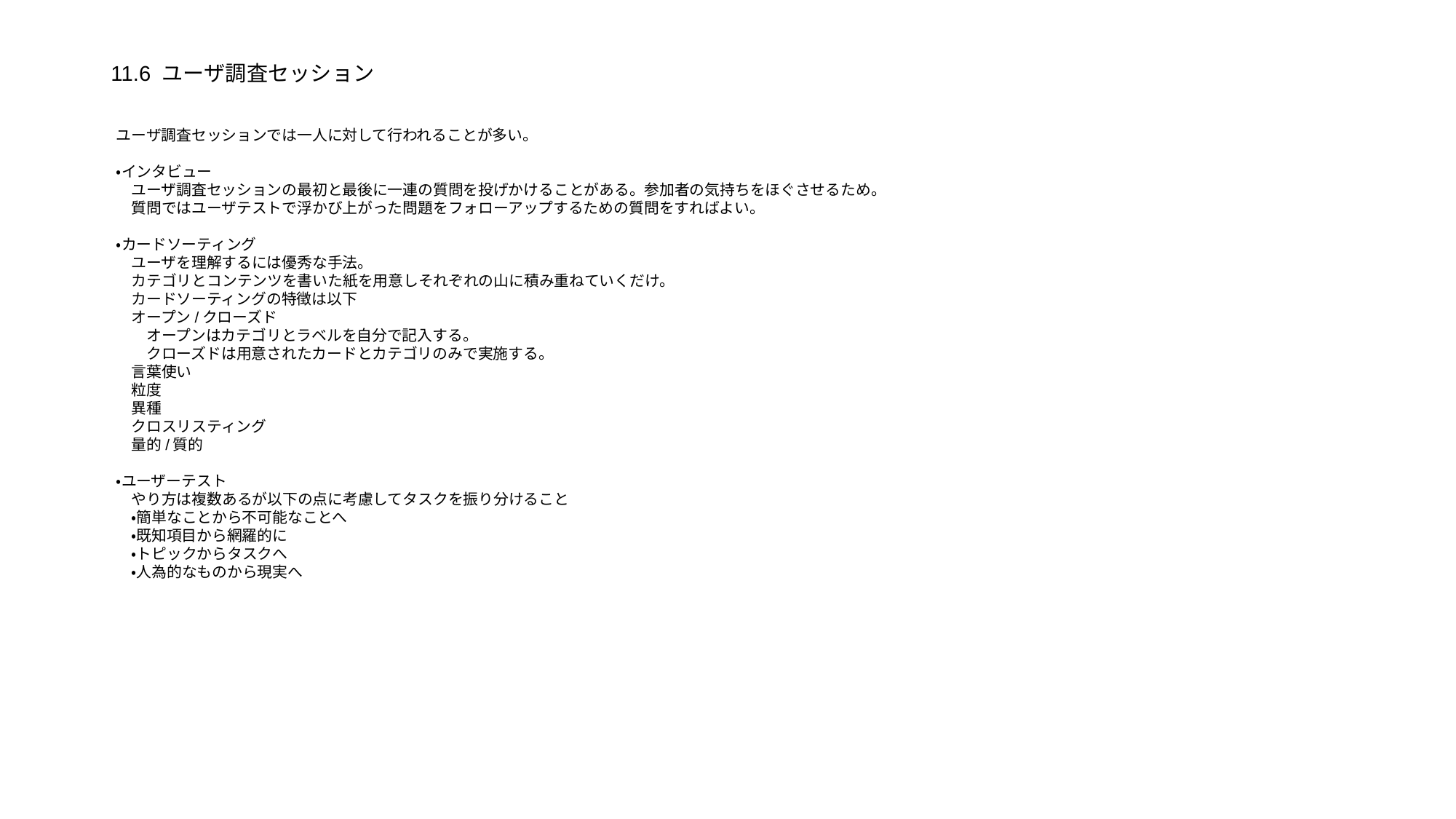

# 11.6 ユーザ調査セッション
ユーザ調査セッションでは一人に対して行われることが多い。

・インタビュー
　ユーザ調査セッションの最初と最後に一連の質問を投げかけることがある。参加者の気持ちをほぐさせるため。
　質問ではユーザテストで浮かび上がった問題をフォローアップするための質問をすればよい。

・カードソーティング
　ユーザを理解するには優秀な手法。
　カテゴリとコンテンツを書いた紙を用意しそれぞれの山に積み重ねていくだけ。
　カードソーティングの特徴は以下
　オープン/クローズド
　　オープンはカテゴリとラベルを自分で記入する。
　　クローズドは用意されたカードとカテゴリのみで実施する。
　言葉使い
　粒度
　異種
　クロスリスティング
　量的/質的

・ユーザーテスト
　やり方は複数あるが以下の点に考慮してタスクを振り分けること
　・簡単なことから不可能なことへ
　・既知項目から網羅的に
　・トピックからタスクへ
　・人為的なものから現実へ